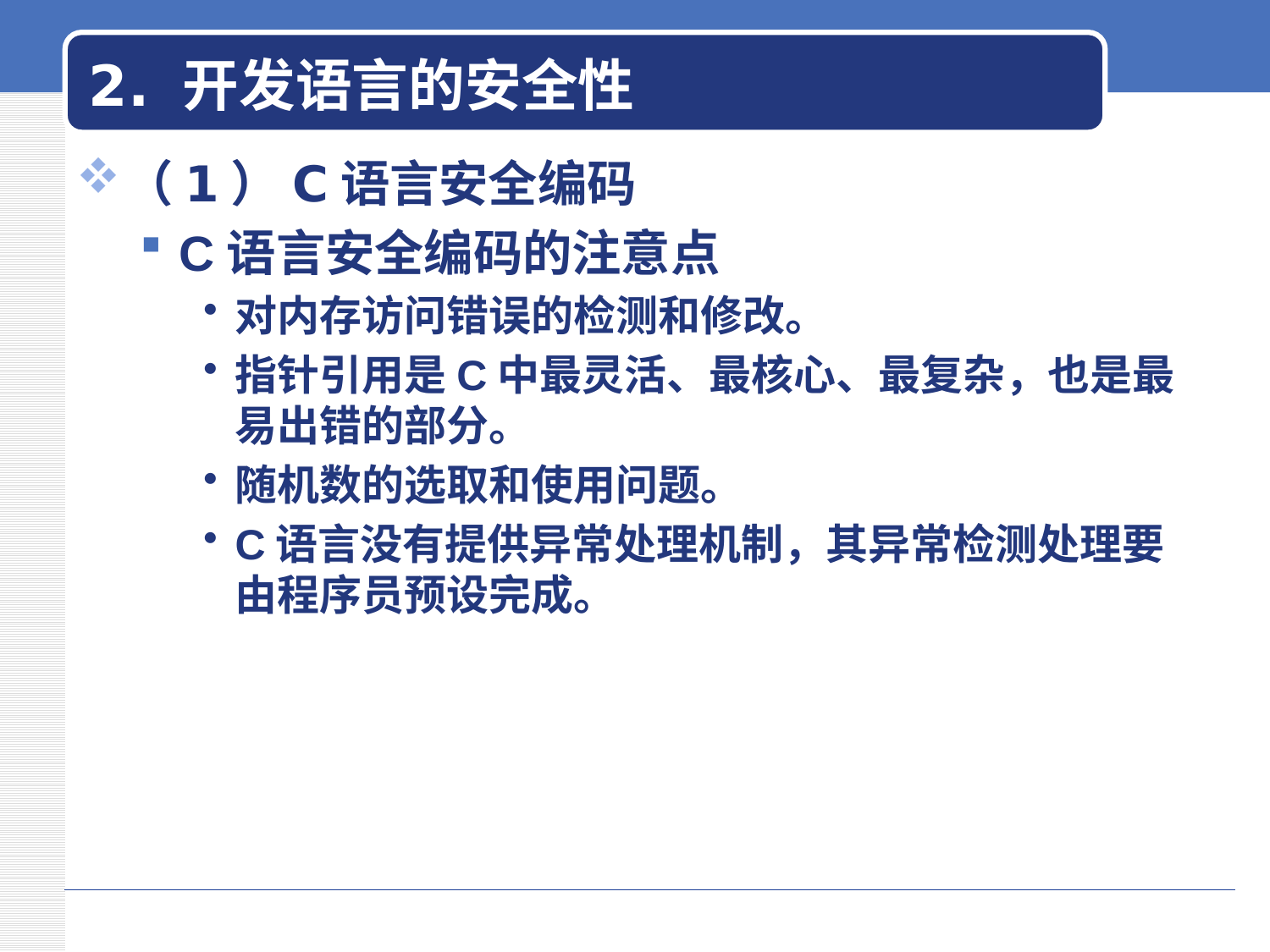

# 2. 开发语言的安全性
（1）C语言安全编码
C语言安全编码的注意点
对内存访问错误的检测和修改。
指针引用是C中最灵活、最核心、最复杂，也是最易出错的部分。
随机数的选取和使用问题。
C语言没有提供异常处理机制，其异常检测处理要由程序员预设完成。